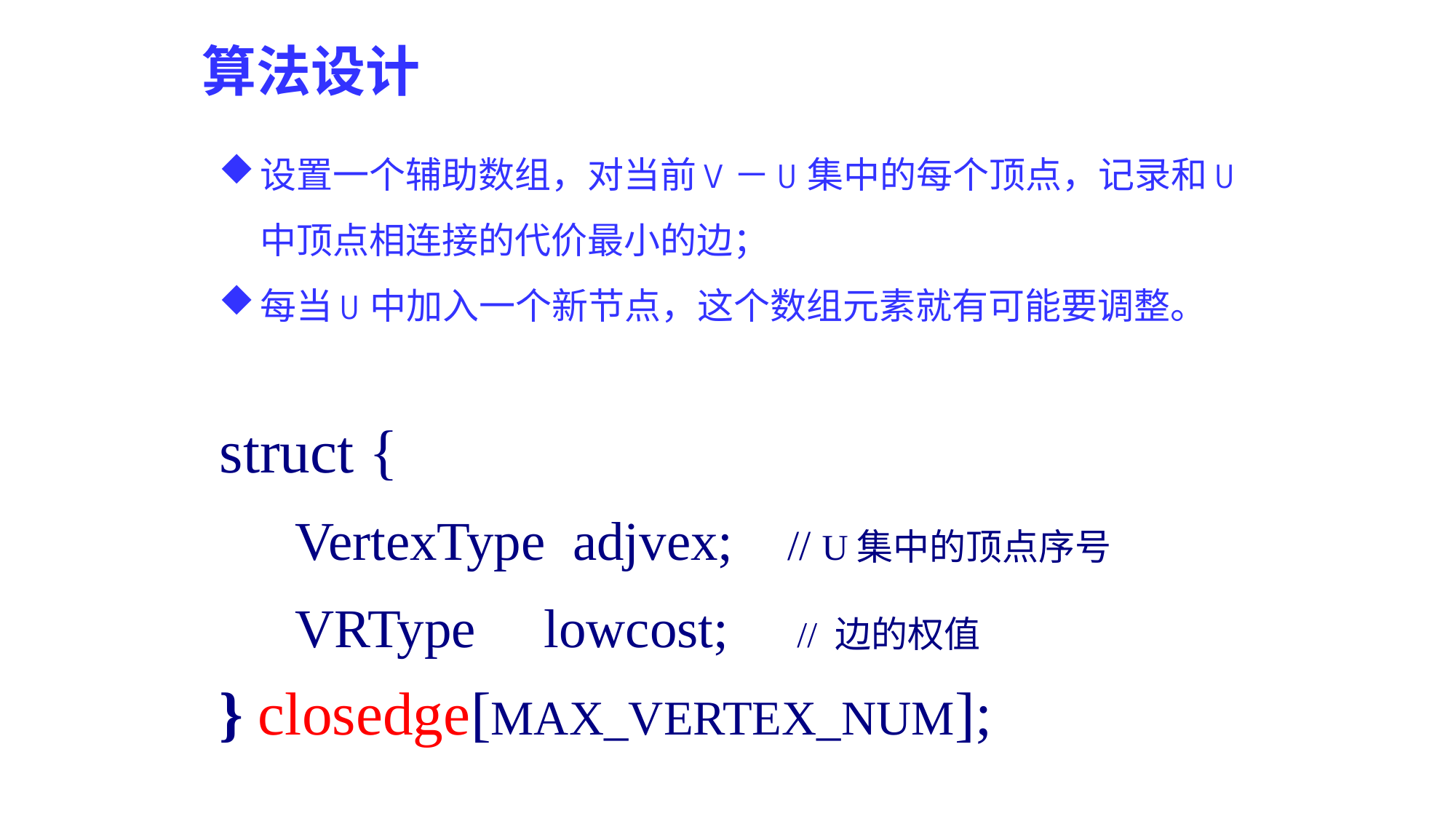

算法设计
设置一个辅助数组，对当前V－U集中的每个顶点，记录和U中顶点相连接的代价最小的边；
每当U中加入一个新节点，这个数组元素就有可能要调整。
struct {
     VertexType  adjvex;    // U集中的顶点序号
     VRType     lowcost;     // 边的权值
} closedge[MAX_VERTEX_NUM];